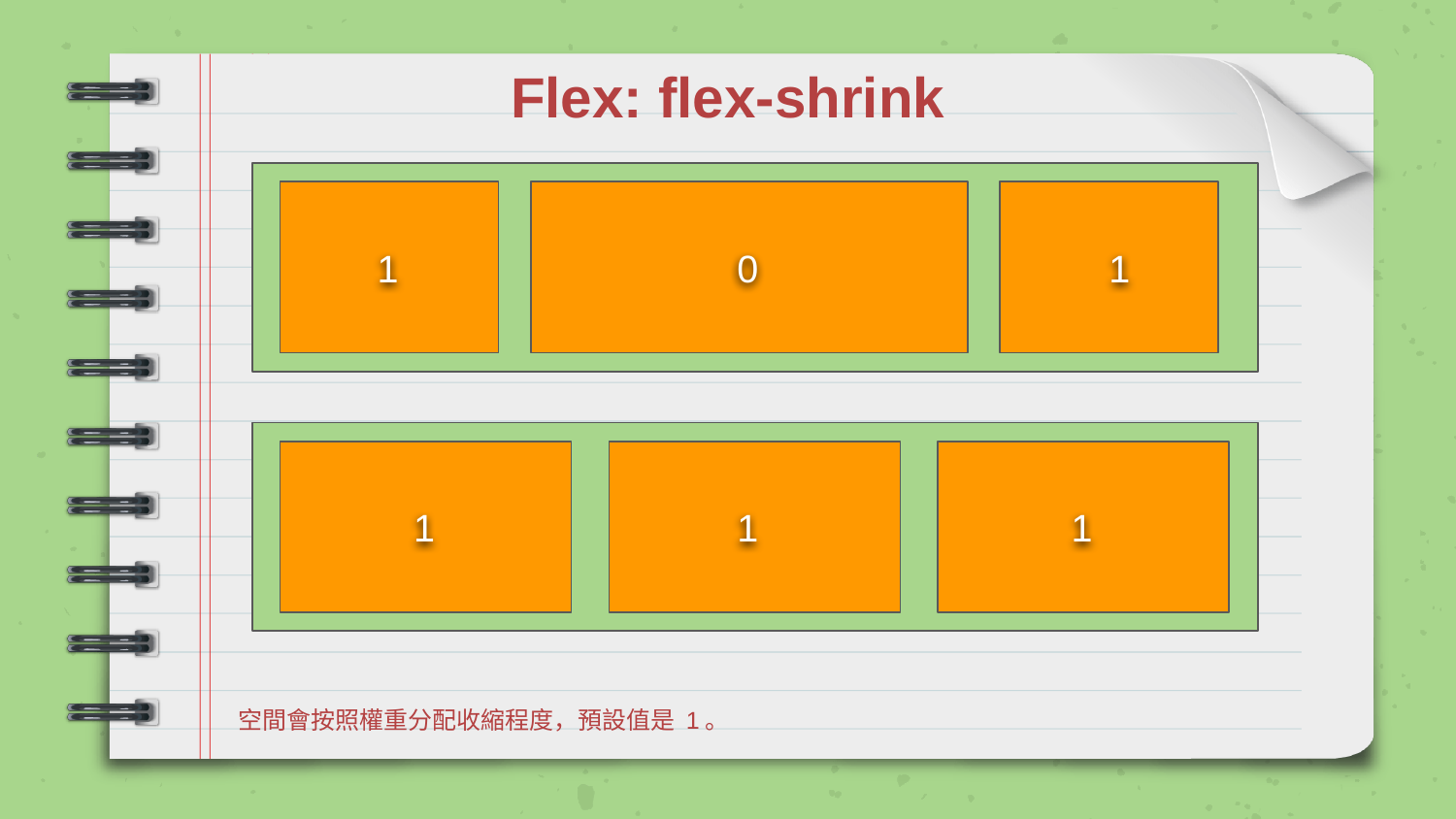

# Flex: flex-shrink

1
0
1

1
1
1
空間會按照權重分配收縮程度，預設值是 1。